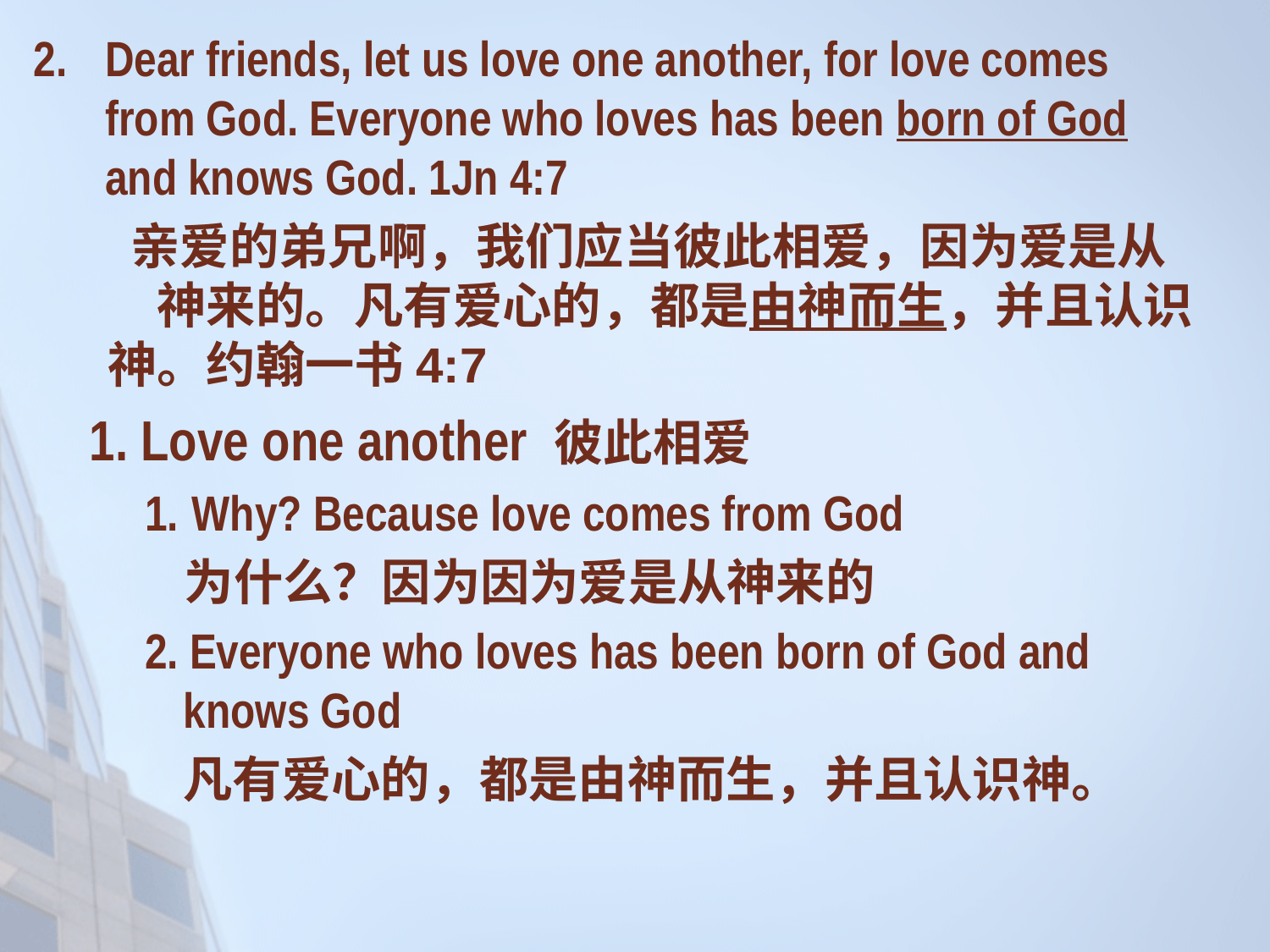

Dear friends, let us love one another, for love comes from God. Everyone who loves has been born of God and knows God. 1Jn 4:7
 亲爱的弟兄啊，我们应当彼此相爱，因为爱是从　神来的。凡有爱心的，都是由神而生，并且认识神。约翰一书4:7
1. Love one another 彼此相爱
Why? Because love comes from God
为什么？因为因为爱是从神来的
2. Everyone who loves has been born of God and knows God
凡有爱心的，都是由神而生，并且认识神。